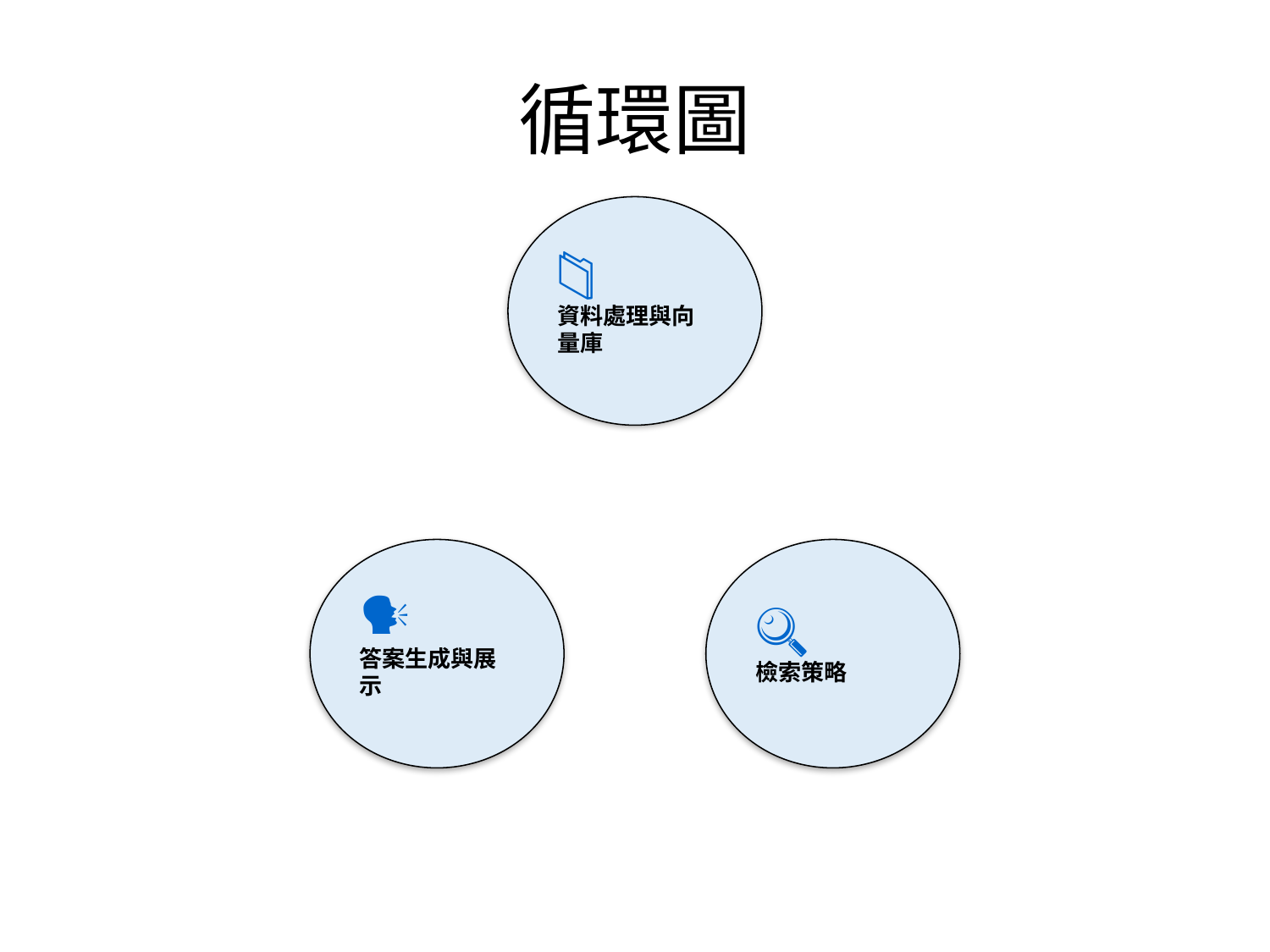

# 循環圖
📁
資料處理與向量庫

🗣️
答案生成與展示

🔍
檢索策略